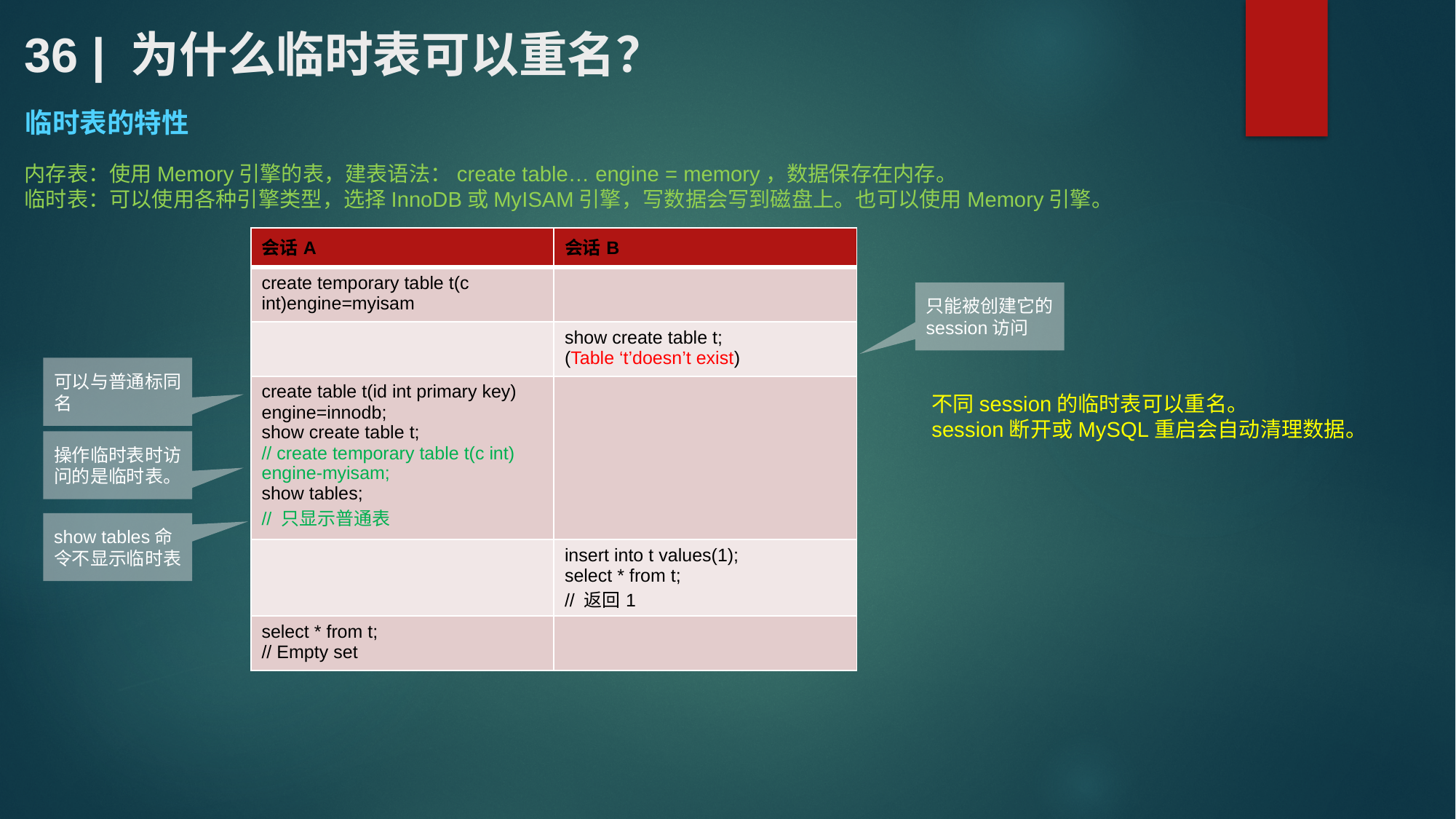

# 36 | 为什么临时表可以重名？
临时表的特性
内存表：使用Memory引擎的表，建表语法：create table… engine = memory，数据保存在内存。
临时表：可以使用各种引擎类型，选择InnoDB或MyISAM引擎，写数据会写到磁盘上。也可以使用Memory引擎。
| 会话A | 会话B |
| --- | --- |
| create temporary table t(c int)engine=myisam |  |
|  | show create table t; (Table ‘t’doesn’t exist) |
| create table t(id int primary key) engine=innodb; show create table t; // create temporary table t(c int) engine-myisam; show tables; // 只显示普通表 |  |
|  | insert into t values(1); select \* from t; // 返回1 |
| select \* from t; // Empty set |  |
只能被创建它的session访问
可以与普通标同名
不同session的临时表可以重名。
session断开或MySQL重启会自动清理数据。
操作临时表时访问的是临时表。
show tables命令不显示临时表